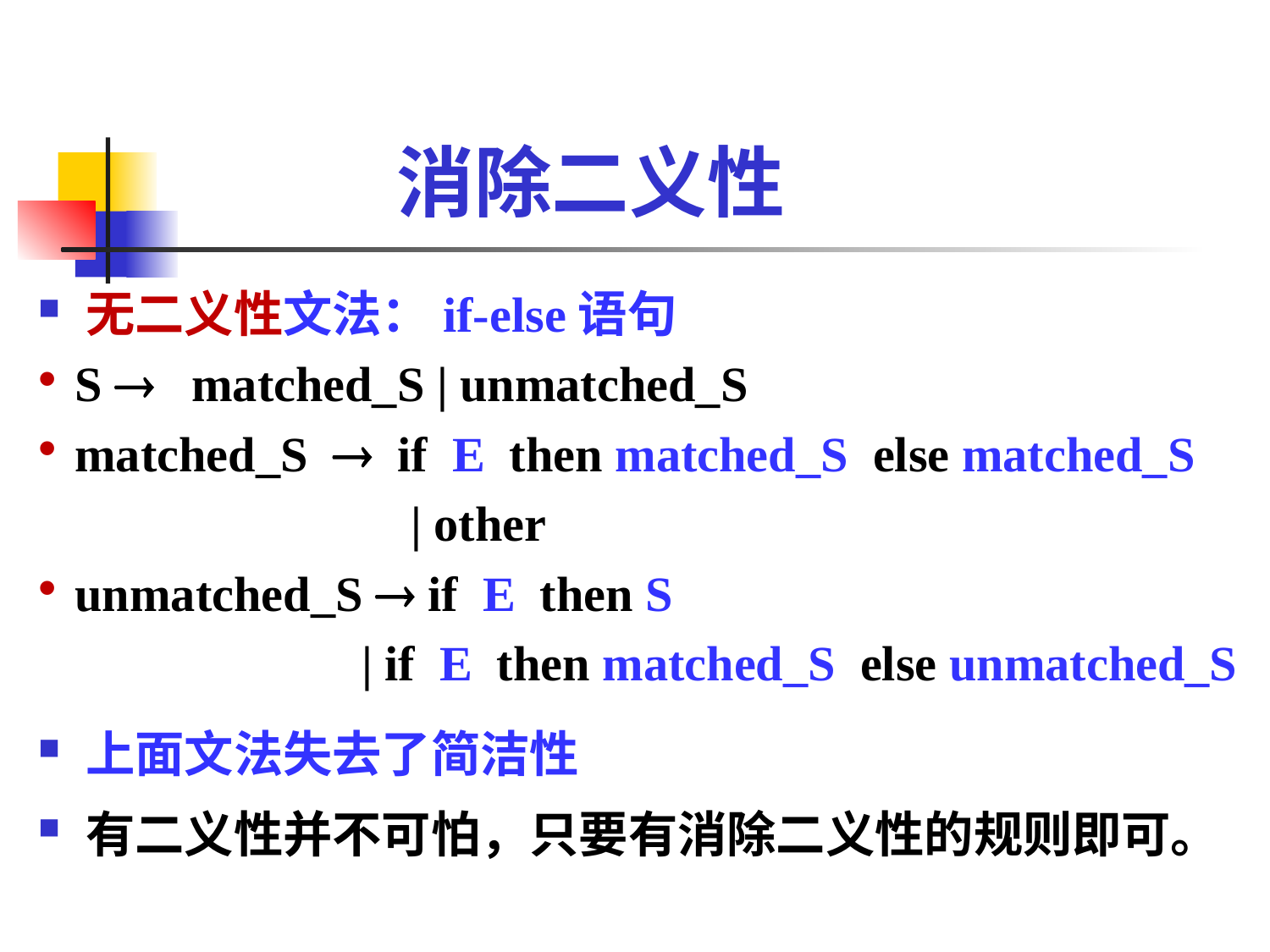

# 消除二义性
无二义性文法：if-else语句
S →   matched_S | unmatched_S
matched_S  →  if  E  then matched_S  else matched_S
	                    | other
unmatched_S → if  E  then S
	                | if  E  then matched_S  else unmatched_S
上面文法失去了简洁性
有二义性并不可怕，只要有消除二义性的规则即可。